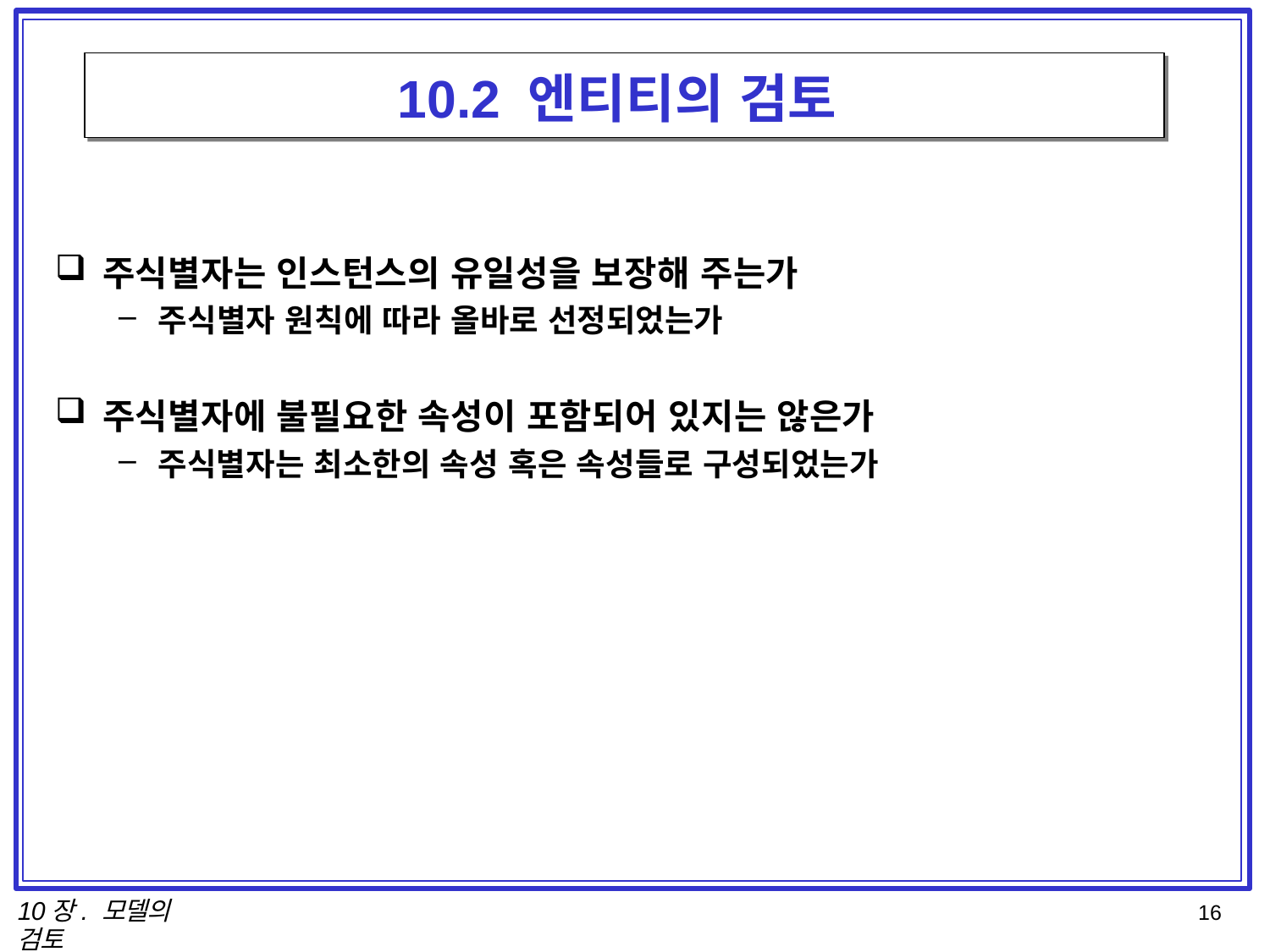

# 10.2 엔티티의 검토
주식별자는 인스턴스의 유일성을 보장해 주는가
주식별자 원칙에 따라 올바로 선정되었는가

주식별자에 불필요한 속성이 포함되어 있지는 않은가
주식별자는 최소한의 속성 혹은 속성들로 구성되었는가
10장. 모델의 검토
16